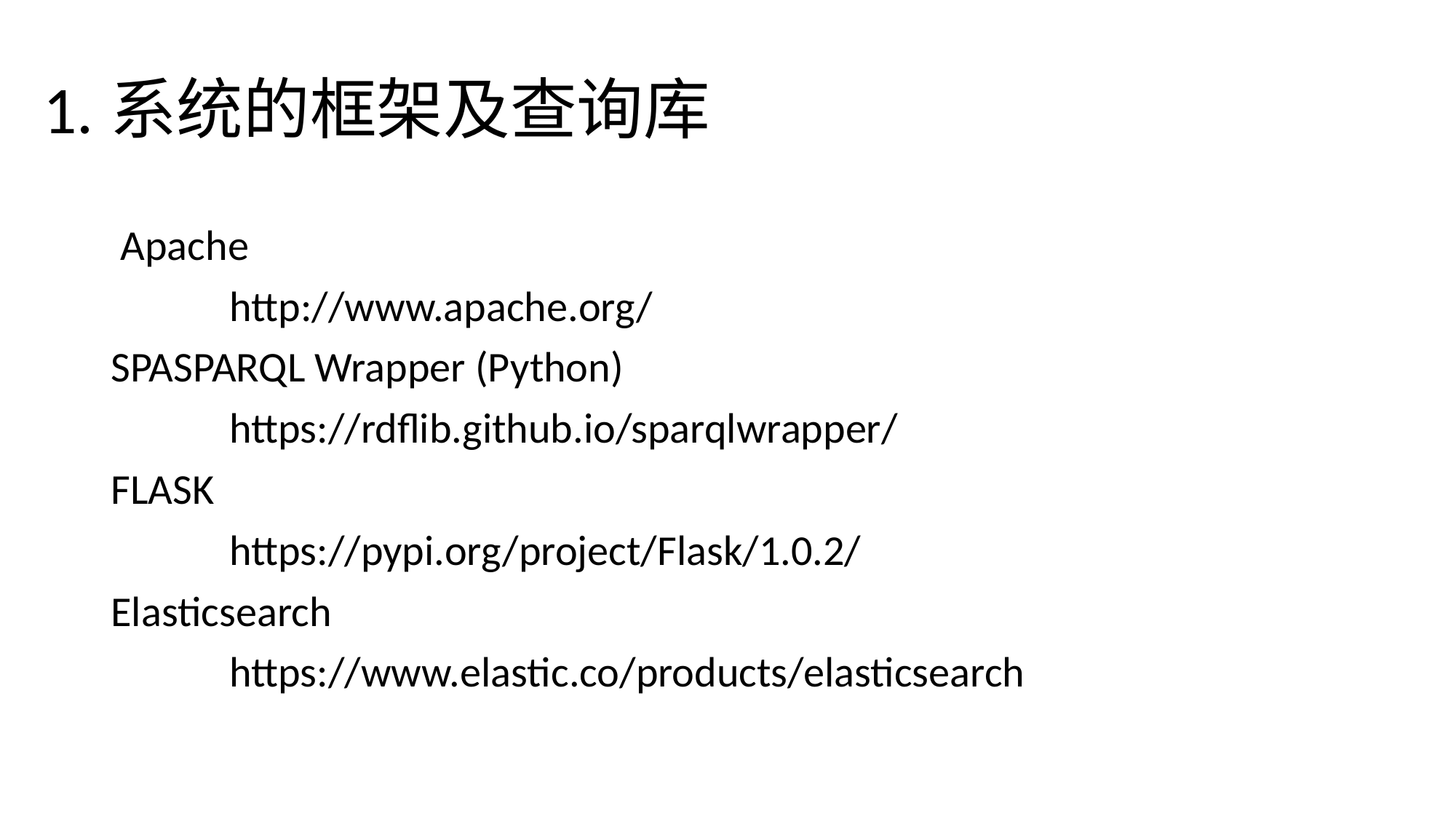

# 1.系统的框架及查询库
 Apache
	 http://www.apache.org/
SPASPARQL Wrapper (Python)
	 https://rdflib.github.io/sparqlwrapper/
FLASK
	 https://pypi.org/project/Flask/1.0.2/
Elasticsearch
	 https://www.elastic.co/products/elasticsearch